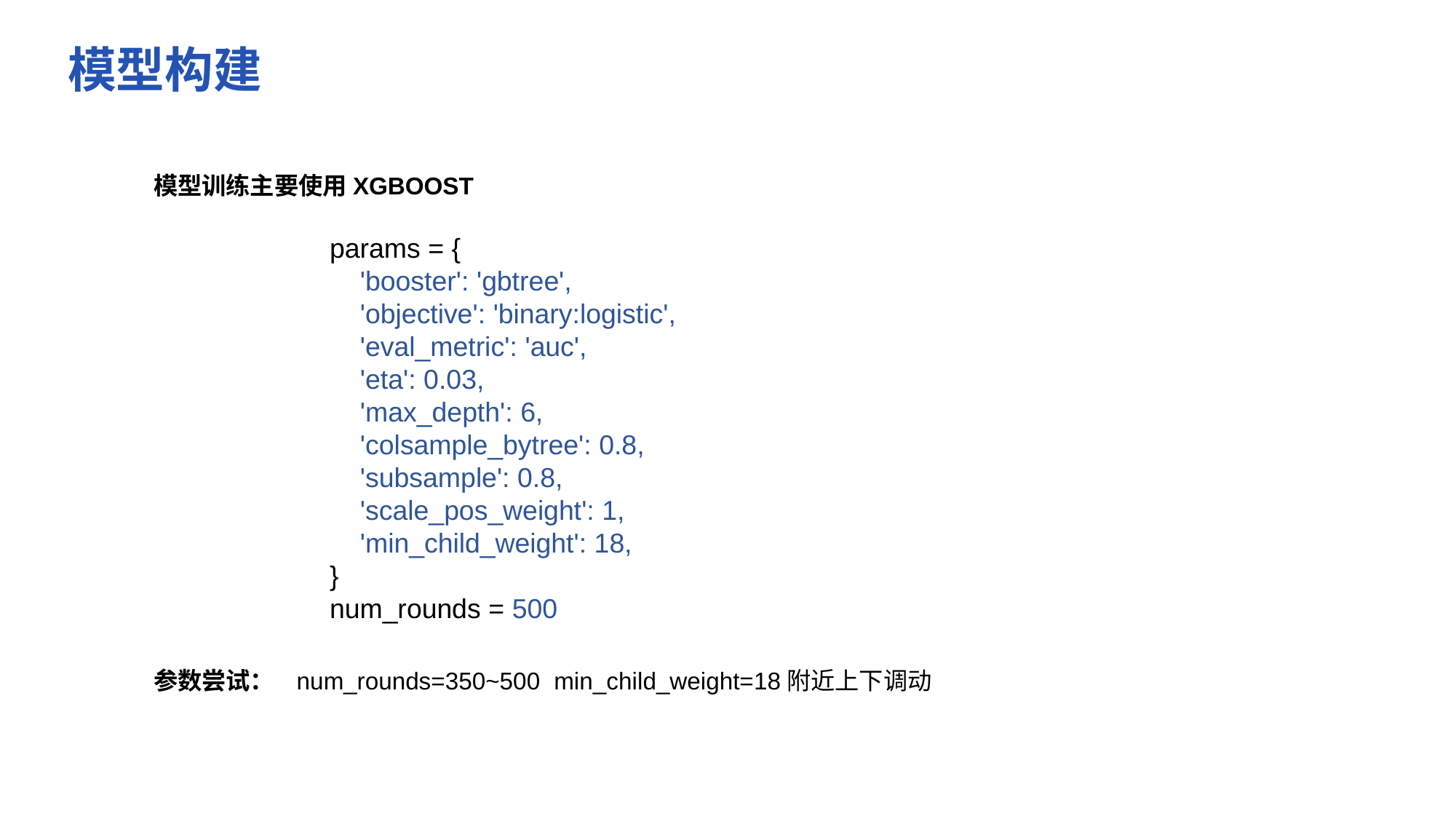

模型构建
模型训练主要使用XGBOOST
params = {
    'booster': 'gbtree',
    'objective': 'binary:logistic',
    'eval_metric': 'auc',
    'eta': 0.03,
    'max_depth': 6,
    'colsample_bytree': 0.8,
    'subsample': 0.8,
    'scale_pos_weight': 1,
    'min_child_weight': 18,
}
num_rounds = 500
参数尝试：   num_rounds=350~500  min_child_weight=18附近上下调动